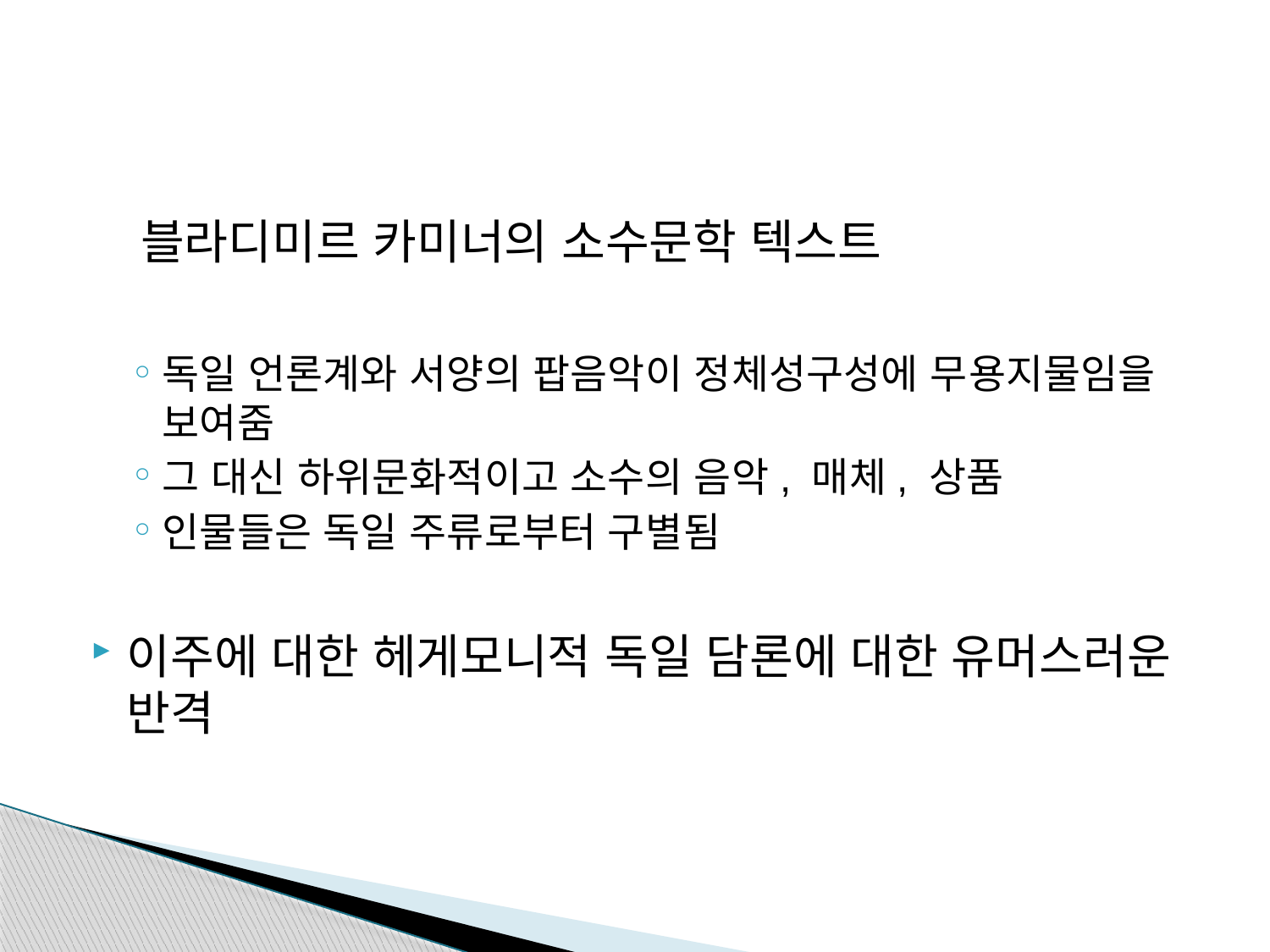

#
    블라디미르 카미너의 소수문학 텍스트

독일 언론계와 서양의 팝음악이 정체성구성에 무용지물임을 보여줌
그 대신 하위문화적이고 소수의 음악, 매체, 상품
인물들은 독일 주류로부터 구별됨

이주에 대한 헤게모니적 독일 담론에 대한 유머스러운 반격